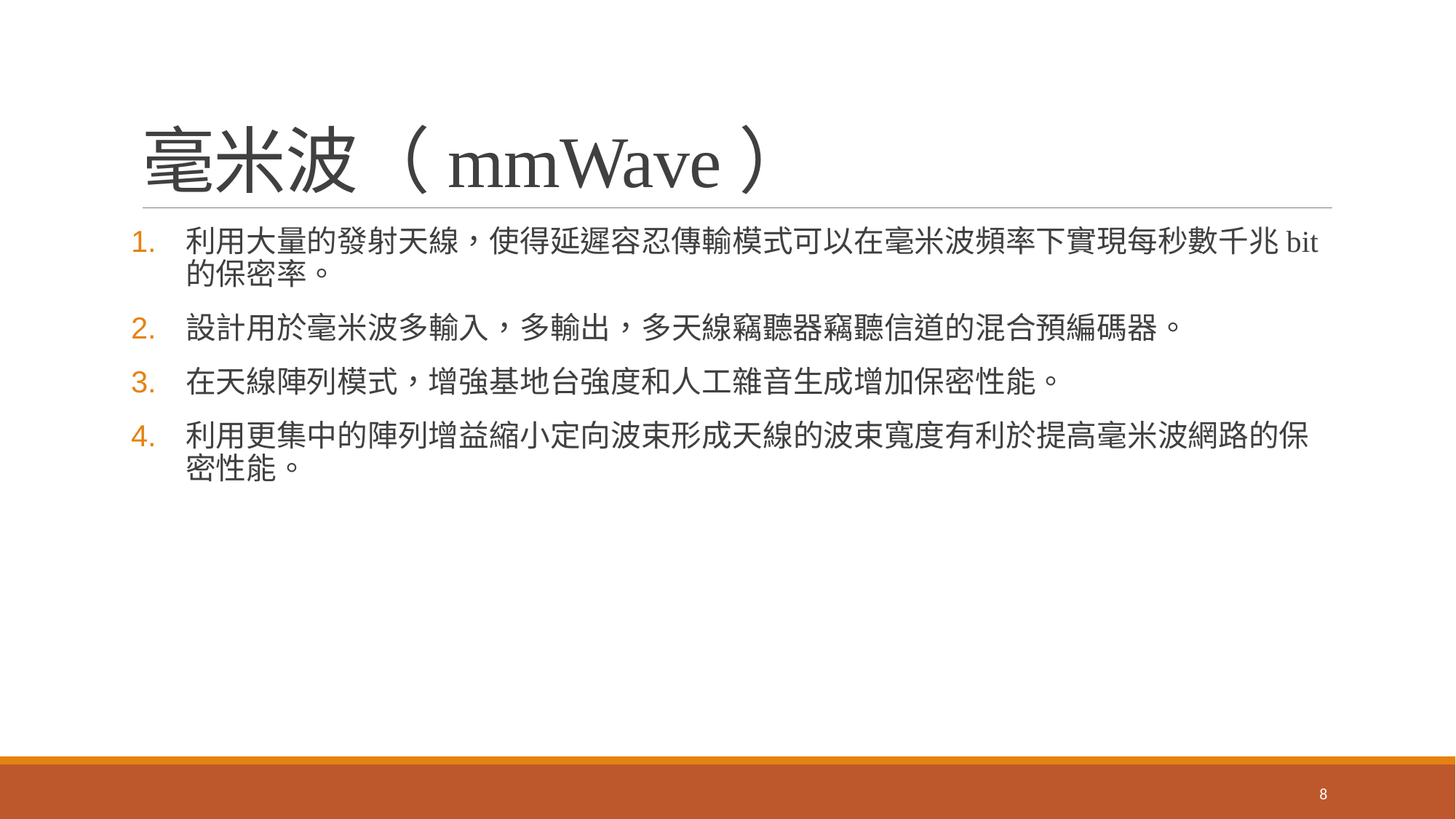

# 毫米波（mmWave）
利用大量的發射天線，使得延遲容忍傳輸模式可以在毫米波頻率下實現每秒數千兆bit的保密率。
設計用於毫米波多輸入，多輸出，多天線竊聽器竊聽信道的混合預編碼器。
在天線陣列模式，增強基地台強度和人工雜音生成增加保密性能。
利用更集中的陣列增益縮小定向波束形成天線的波束寬度有利於提高毫米波網路的保密性能。

8